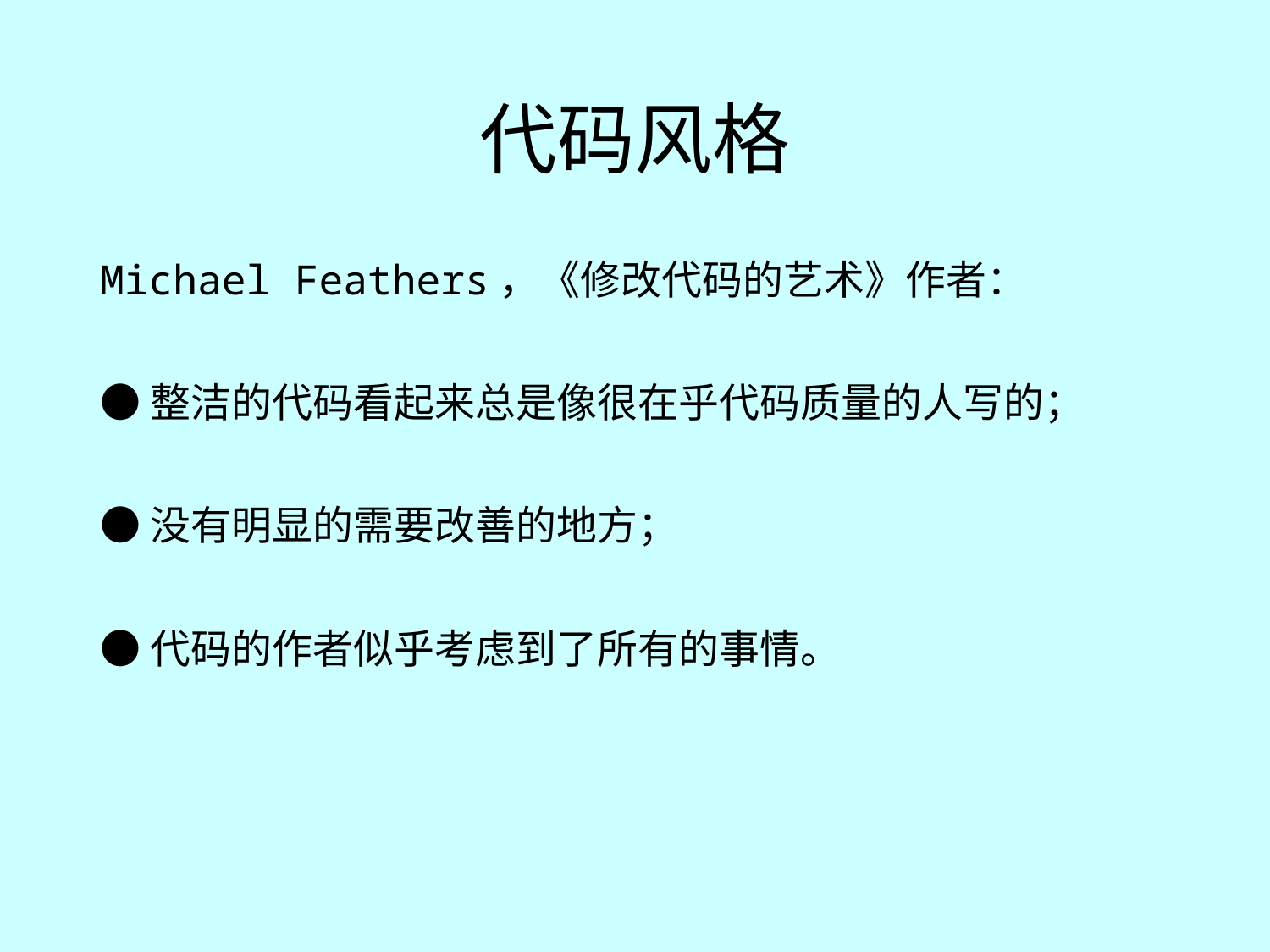

# 代码风格
Michael Feathers，《修改代码的艺术》作者：

●整洁的代码看起来总是像很在乎代码质量的人写的；

●没有明显的需要改善的地方；

●代码的作者似乎考虑到了所有的事情。